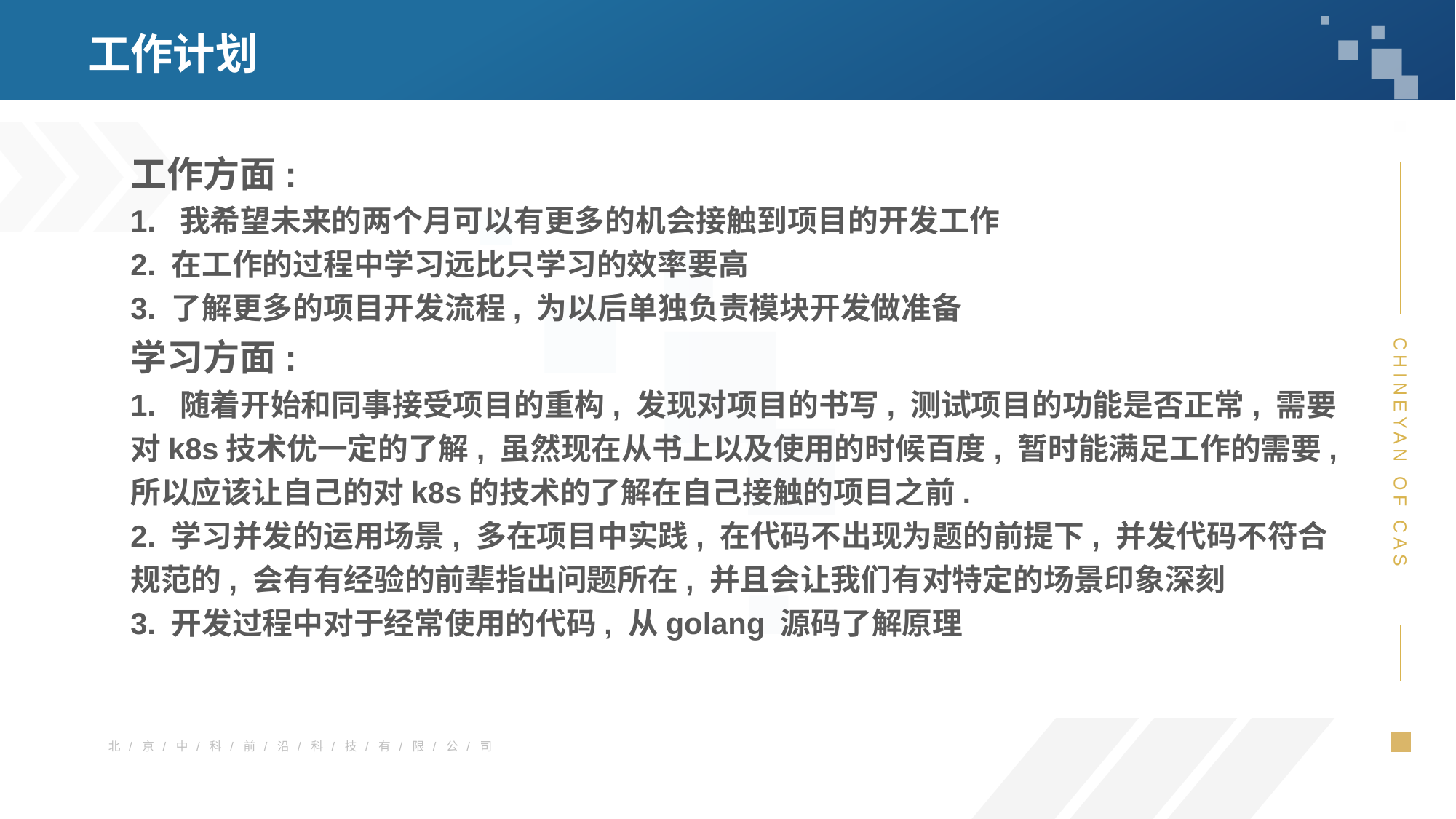

工作计划
工作方面:
1.  我希望未来的两个月可以有更多的机会接触到项目的开发工作
2. 在工作的过程中学习远比只学习的效率要高
3. 了解更多的项目开发流程, 为以后单独负责模块开发做准备
学习方面:
1.  随着开始和同事接受项目的重构, 发现对项目的书写, 测试项目的功能是否正常, 需要对k8s技术优一定的了解, 虽然现在从书上以及使用的时候百度, 暂时能满足工作的需要, 所以应该让自己的对k8s的技术的了解在自己接触的项目之前.
2. 学习并发的运用场景, 多在项目中实践, 在代码不出现为题的前提下, 并发代码不符合规范的, 会有有经验的前辈指出问题所在, 并且会让我们有对特定的场景印象深刻
3. 开发过程中对于经常使用的代码, 从golang 源码了解原理